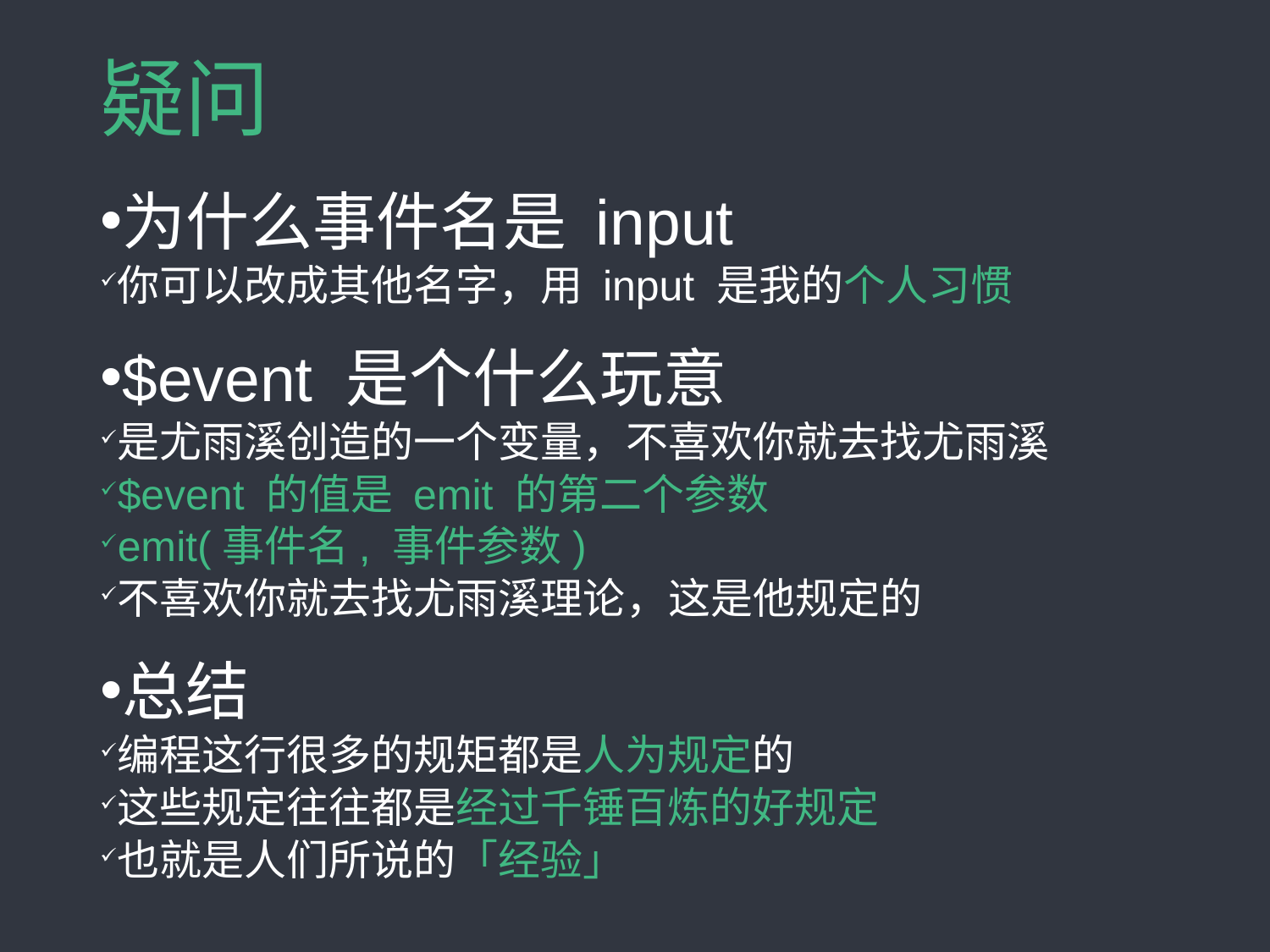

# 疑问
为什么事件名是 input
你可以改成其他名字，用 input 是我的个人习惯
$event 是个什么玩意
是尤雨溪创造的一个变量，不喜欢你就去找尤雨溪
$event 的值是 emit 的第二个参数
emit(事件名, 事件参数)
不喜欢你就去找尤雨溪理论，这是他规定的
总结
编程这行很多的规矩都是人为规定的
这些规定往往都是经过千锤百炼的好规定
也就是人们所说的「经验」